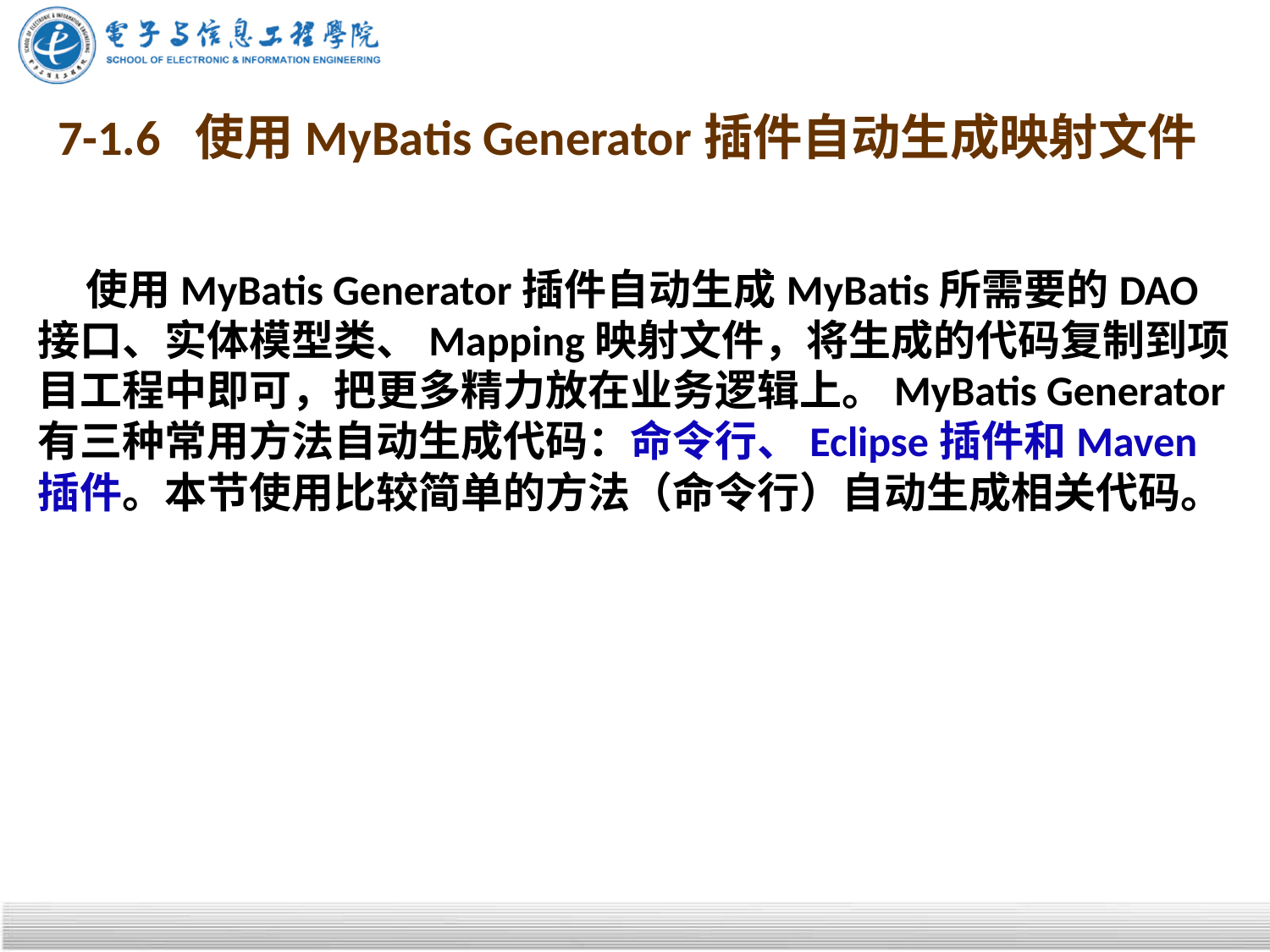

# 7-1.6  使用MyBatis Generator插件自动生成映射文件
    使用MyBatis Generator插件自动生成MyBatis所需要的DAO接口、实体模型类、Mapping映射文件，将生成的代码复制到项目工程中即可，把更多精力放在业务逻辑上。MyBatis Generator有三种常用方法自动生成代码：命令行、Eclipse插件和Maven插件。本节使用比较简单的方法（命令行）自动生成相关代码。